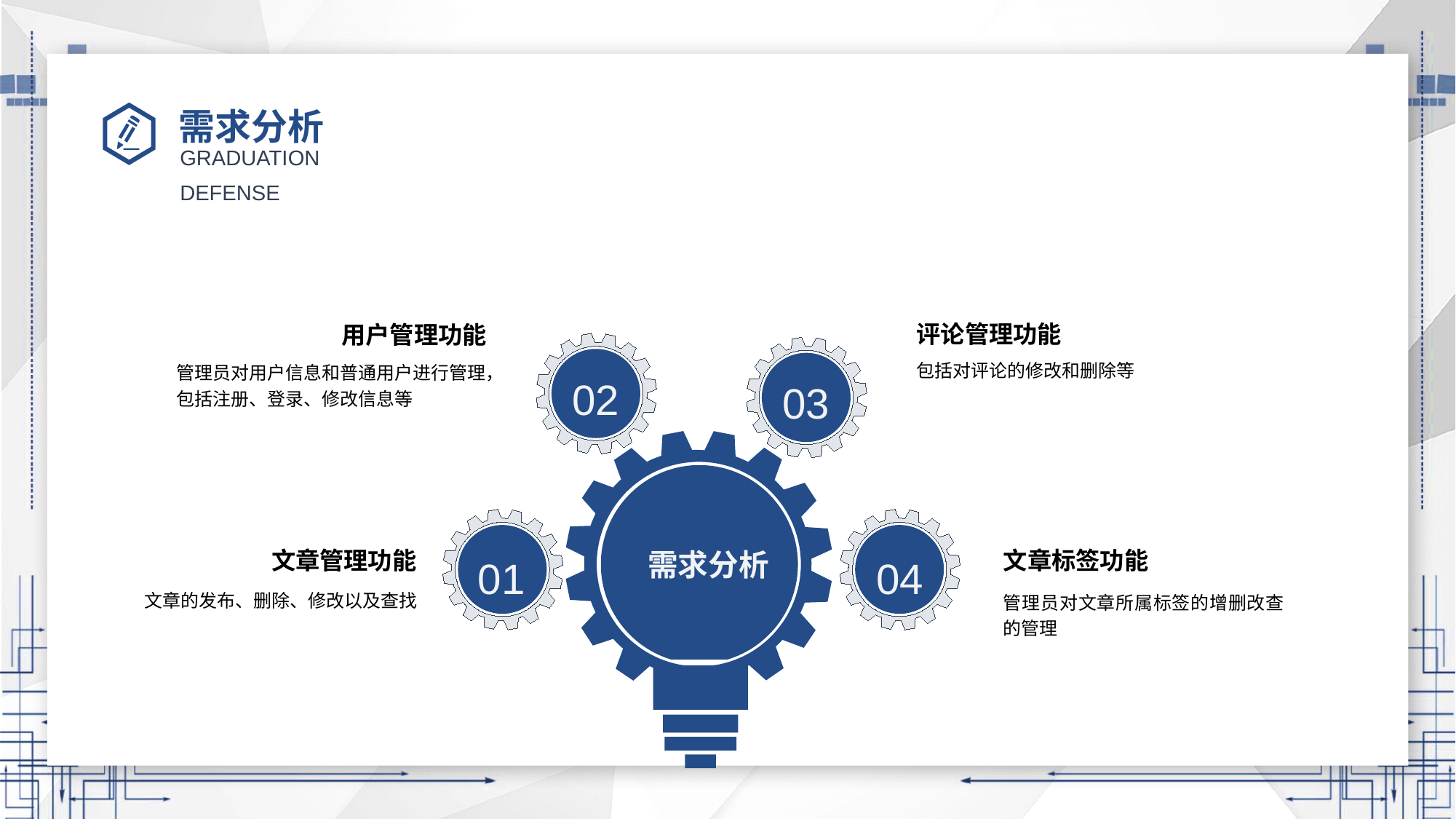

# 需求分析
评论管理功能
用户管理功能

02
03

需求分析
01
04

包括对评论的修改和删除等
管理员对用户信息和普通用户进行管理，包括注册、登录、修改信息等
文章管理功能
文章标签功能
文章的发布、删除、修改以及查找
管理员对文章所属标签的增删改查的管理